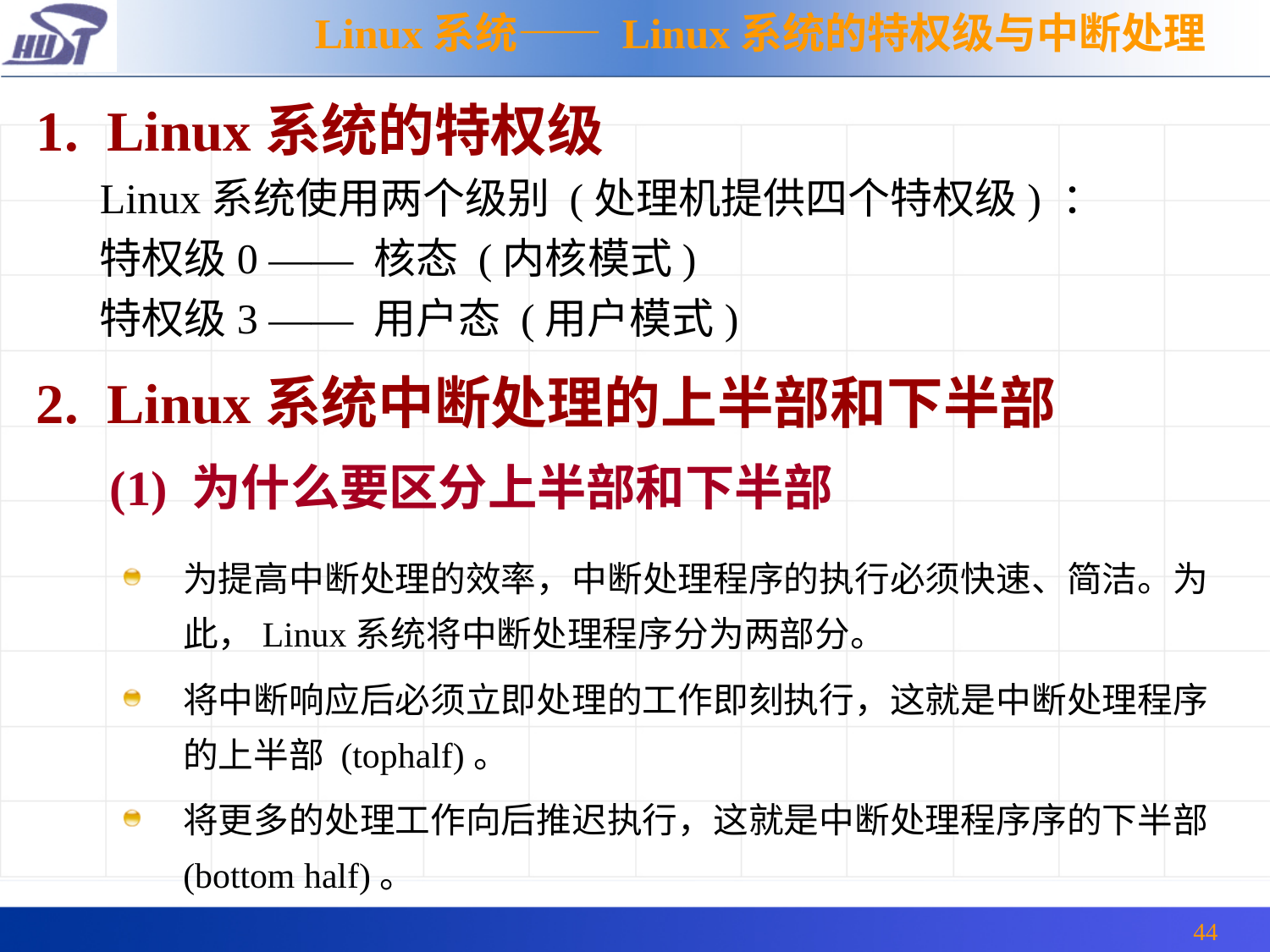

Linux系统—— Linux系统的特权级与中断处理
1.  Linux系统的特权级
Linux系统使用两个级别 (处理机提供四个特权级) ：
特权级0 —— 核态 (内核模式)
特权级3 —— 用户态 (用户模式)
2.  Linux系统中断处理的上半部和下半部
      (1) 为什么要区分上半部和下半部
为提高中断处理的效率，中断处理程序的执行必须快速、简洁。为此，Linux系统将中断处理程序分为两部分。
将中断响应后必须立即处理的工作即刻执行，这就是中断处理程序的上半部 (tophalf)。
将更多的处理工作向后推迟执行，这就是中断处理程序序的下半部(bottom half)。
44